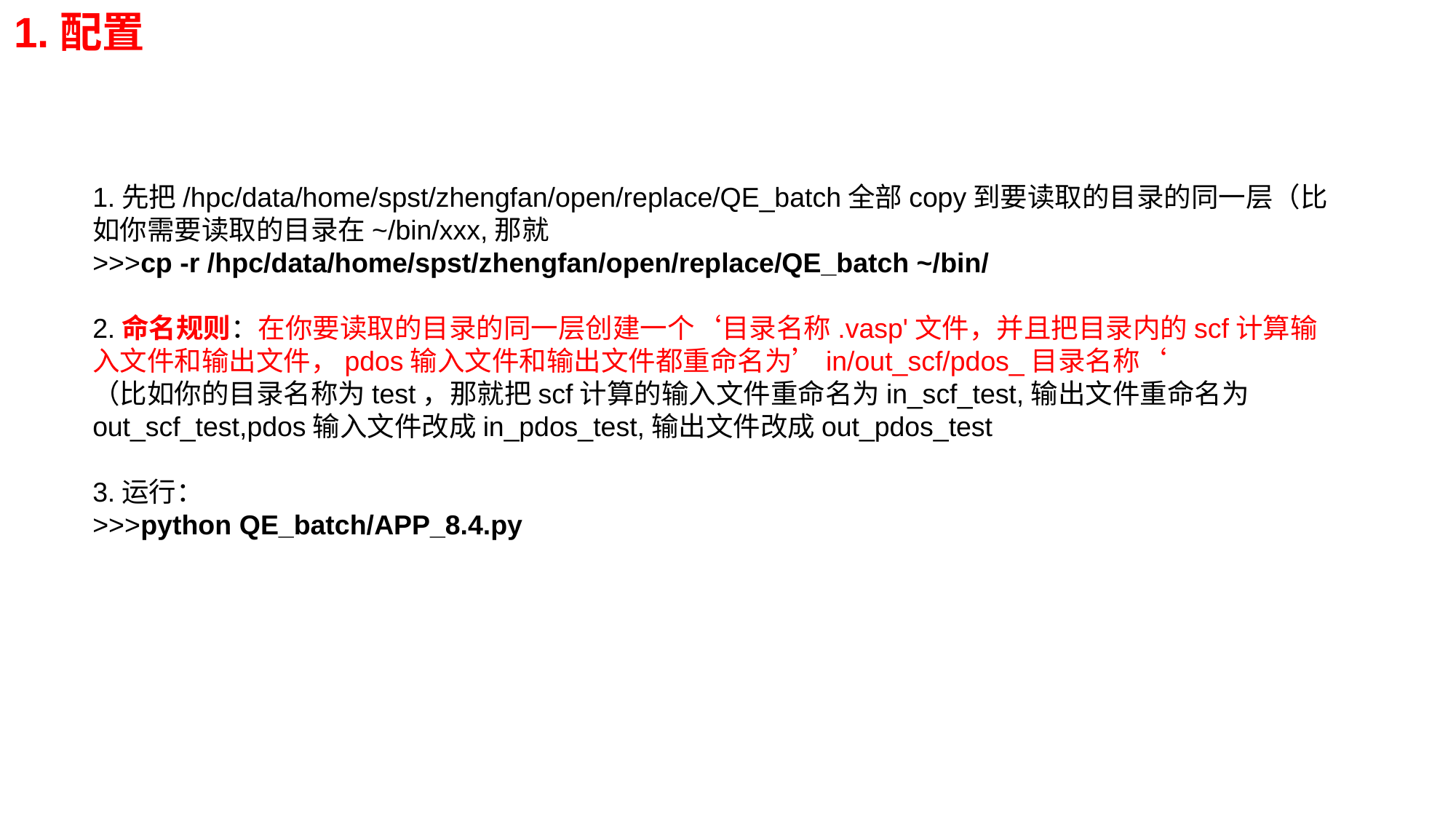

1.配置

1.先把/hpc/data/home/spst/zhengfan/open/replace/QE_batch全部copy到要读取的目录的同一层（比如你需要读取的目录在~/bin/xxx,那就
>>>cp -r /hpc/data/home/spst/zhengfan/open/replace/QE_batch ~/bin/

2.命名规则：在你要读取的目录的同一层创建一个‘目录名称.vasp'文件，并且把目录内的scf计算输入文件和输出文件，pdos输入文件和输出文件都重命名为’in/out_scf/pdos_目录名称‘
（比如你的目录名称为test，那就把scf计算的输入文件重命名为in_scf_test,输出文件重命名为out_scf_test,pdos输入文件改成in_pdos_test,输出文件改成out_pdos_test

3.运行：
>>>python QE_batch/APP_8.4.py